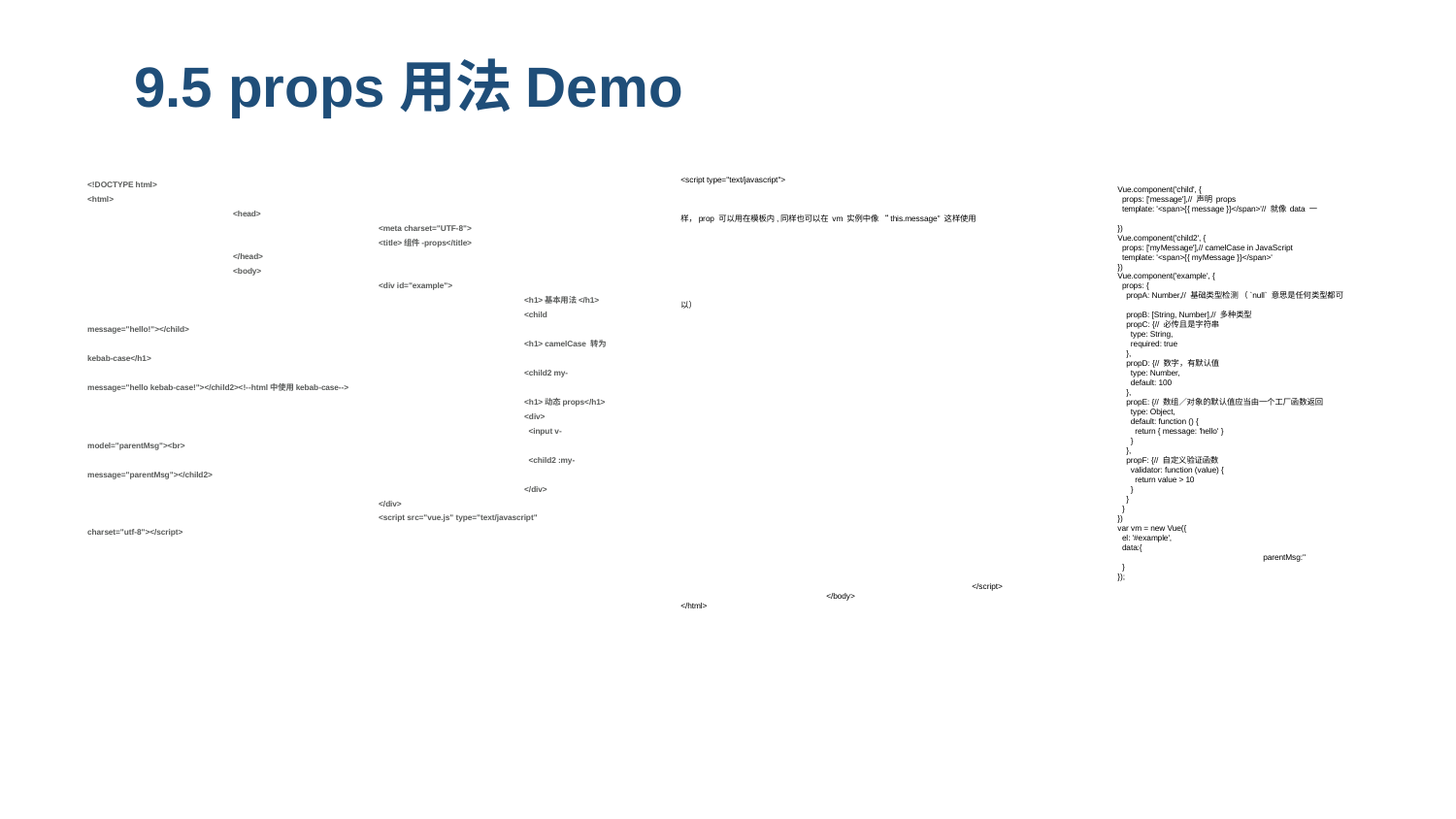

9.5 props用法Demo
<!DOCTYPE html>
<html>
	<head>
		<meta charset="UTF-8">
		<title>组件-props</title>
	</head>
	<body>
		<div id="example">
			<h1>基本用法</h1>
			<child message="hello!"></child>
			<h1> camelCase 转为 kebab-case</h1>
			<child2 my-message="hello kebab-case!"></child2><!--html中使用kebab-case-->
			<h1>动态props</h1>
			<div>
			  <input v-model="parentMsg"><br>
			  <child2 :my-message="parentMsg"></child2>
			</div>
		</div>
		<script src="vue.js" type="text/javascript" charset="utf-8"></script>

<script type="text/javascript">
			Vue.component('child', {
			  props: ['message'],// 声明 props
			  template: '<span>{{ message }}</span>'// 就像 data 一样，prop 可以用在模板内,同样也可以在 vm 实例中像 “this.message” 这样使用
			})
			Vue.component('child2', {
			  props: ['myMessage'],// camelCase in JavaScript
			  template: '<span>{{ myMessage }}</span>'
			})
			Vue.component('example', {
			  props: {
			    propA: Number,// 基础类型检测 （`null` 意思是任何类型都可以）
			    propB: [String, Number],// 多种类型
			    propC: {// 必传且是字符串
			      type: String,
			      required: true
			    },
			    propD: {// 数字，有默认值
			      type: Number,
			      default: 100
			    },
			    propE: {// 数组／对象的默认值应当由一个工厂函数返回
			      type: Object,
			      default: function () {
			        return { message: 'hello' }
			      }
			    },
			    propF: {// 自定义验证函数
			      validator: function (value) {
			        return value > 10
			      }
			    }
			  }
			})
			var vm = new Vue({
			  el: '#example',
			  data:{
			  	parentMsg:''
			  }
			});
		</script>
	</body>
</html>
87